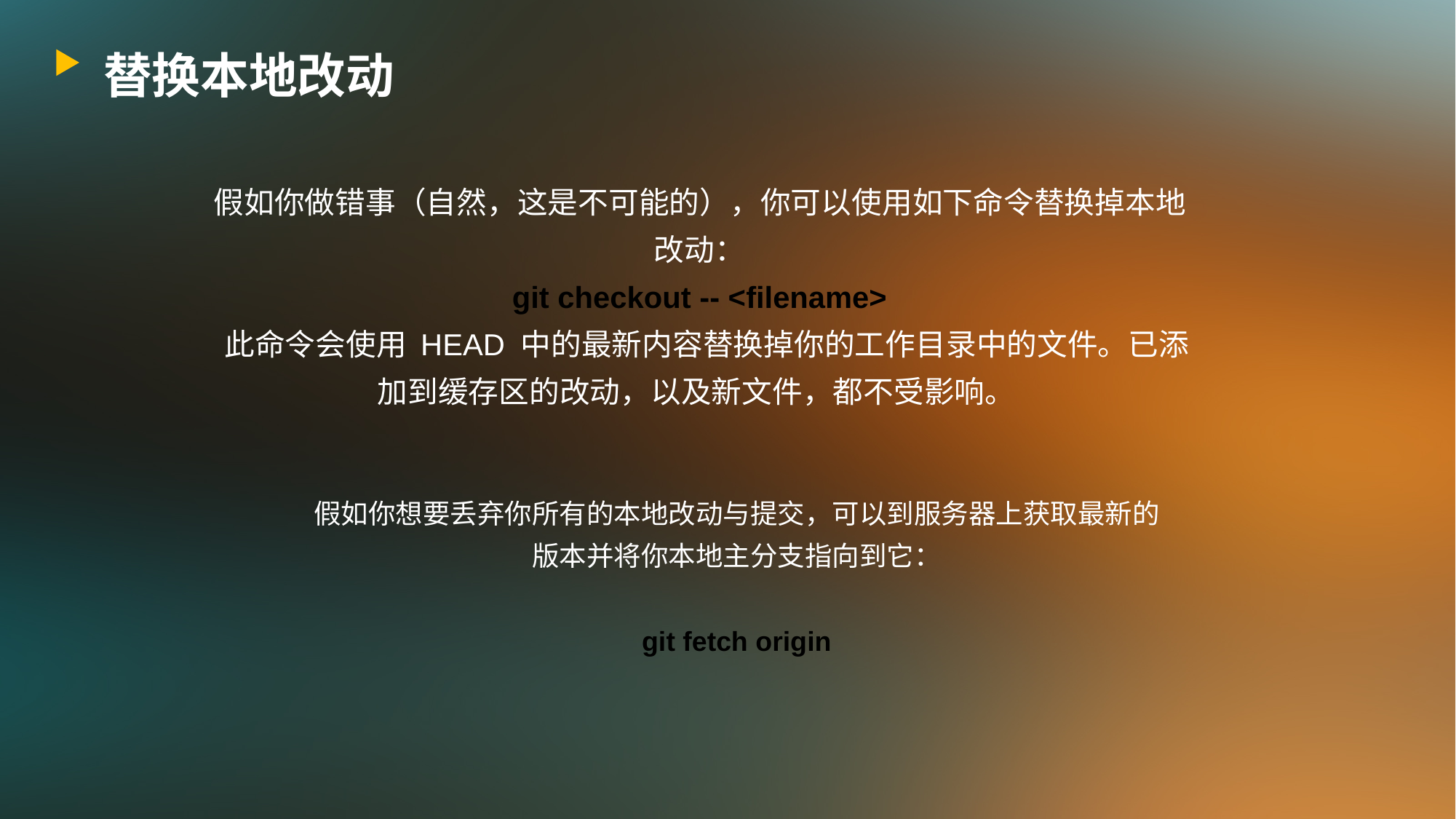

替换本地改动

假如你做错事（自然，这是不可能的），你可以使用如下命令替换掉本地改动：
git checkout -- <filename>
 此命令会使用 HEAD 中的最新内容替换掉你的工作目录中的文件。已添加到缓存区的改动，以及新文件，都不受影响。
假如你想要丢弃你所有的本地改动与提交，可以到服务器上获取最新的版本并将你本地主分支指向到它：

git fetch origin